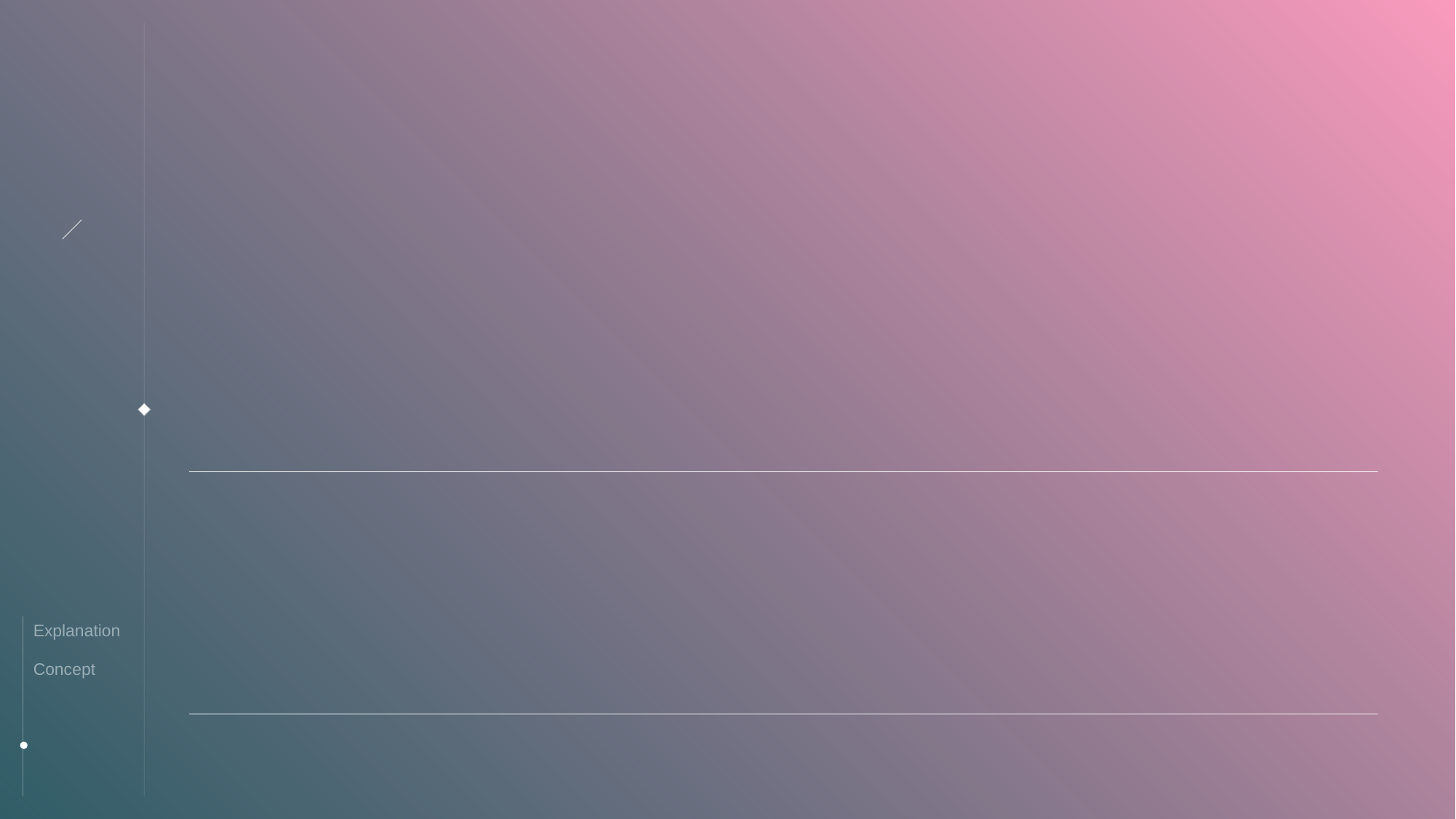

# 3. 부가가치
종이인쇄물의 사용량이 줄어듭니다.
사람들이 직접 포스터를 붙일 필요가 없습니다.
날짜가 지나가거나 불필요한 포스터 광고등을 쉽게 관리 할 수 있습니다.
대피 경로 등 긴급상황시 유용하게 사용되어 집니다.
Explanation
Concept
Function
Practicality
Problem

10